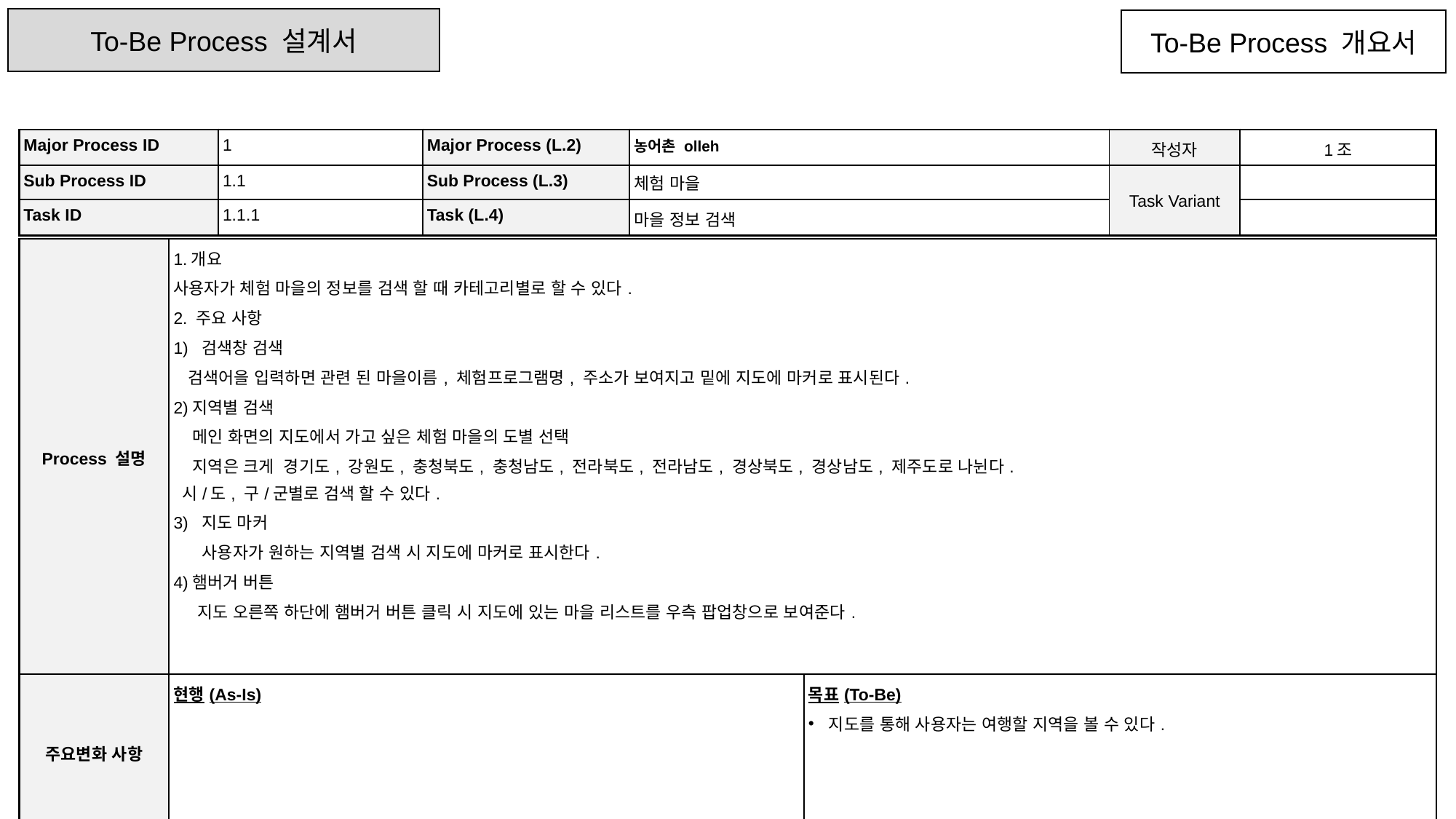

To-Be Process 설계서
To-Be Process 개요서
| Major Process ID | 1 | Major Process (L.2) | 농어촌 olleh | 작성자 | 1조 |
| --- | --- | --- | --- | --- | --- |
| Sub Process ID | 1.1 | Sub Process (L.3) | 체험 마을 | Task Variant |  |
| Task ID | 1.1.1 | Task (L.4) | 마을 정보 검색 |  |  |
| Process 설명 | 1.개요 사용자가 체험 마을의 정보를 검색 할 때 카테고리별로 할 수 있다. 2. 주요 사항 1) 검색창 검색 검색어을 입력하면 관련 된 마을이름, 체험프로그램명, 주소가 보여지고 밑에 지도에 마커로 표시된다. 2)지역별 검색 메인 화면의 지도에서 가고 싶은 체험 마을의 도별 선택 지역은 크게 경기도, 강원도, 충청북도, 충청남도, 전라북도, 전라남도, 경상북도, 경상남도, 제주도로 나뉜다. 시/도, 구/군별로 검색 할 수 있다. 3) 지도 마커 사용자가 원하는 지역별 검색 시 지도에 마커로 표시한다. 4)햄버거 버튼 지도 오른쪽 하단에 햄버거 버튼 클릭 시 지도에 있는 마을 리스트를 우측 팝업창으로 보여준다. |  |
| --- | --- | --- |
| 주요변화 사항 | 현행(As-Is) | 목표(To-Be) 지도를 통해 사용자는 여행할 지역을 볼 수 있다. |